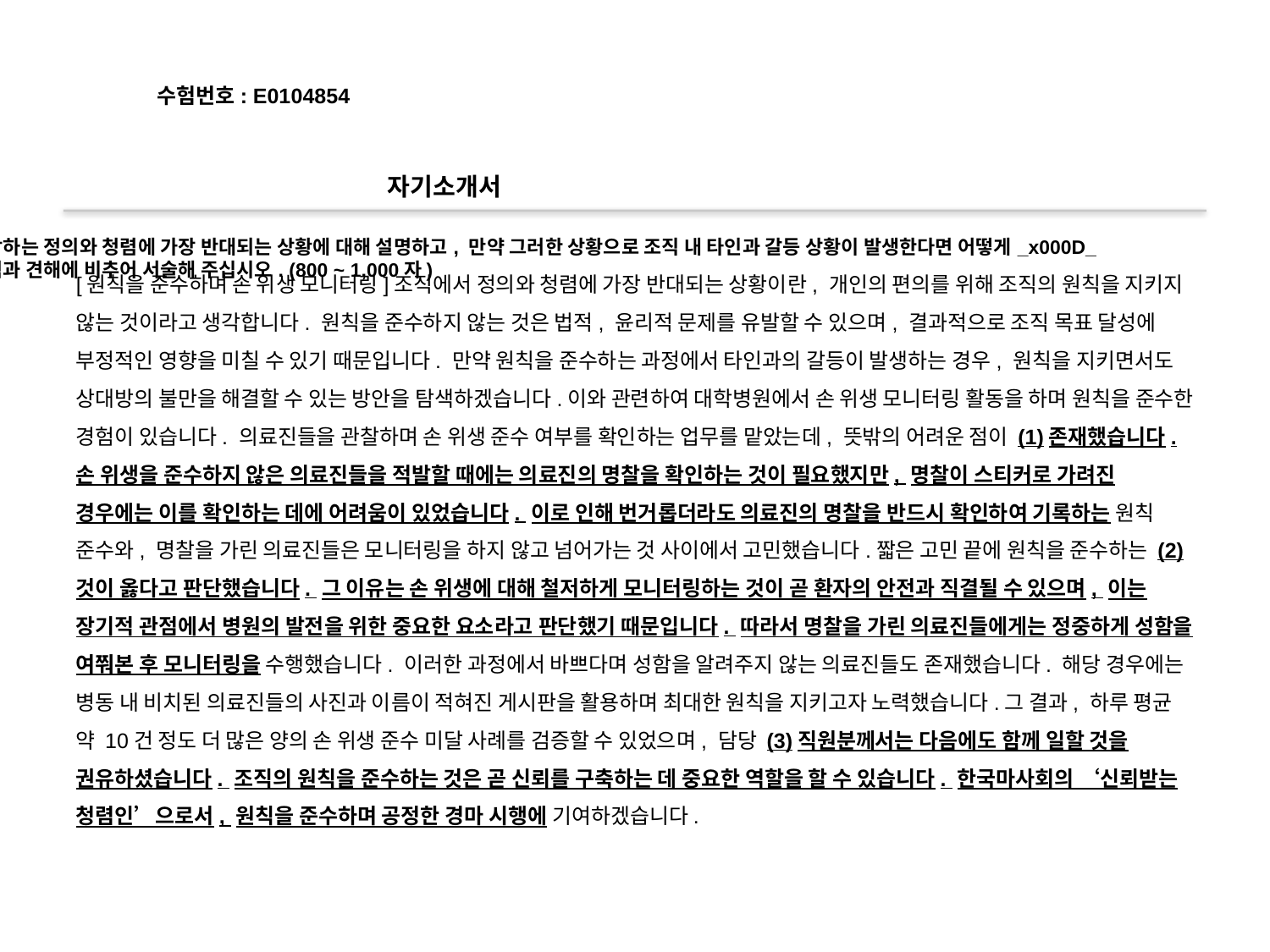

수험번호: E0104854
#

자기소개서

조직 생활에서 본인이 생각하는 정의와 청렴에 가장 반대되는 상황에 대해 설명하고, 만약 그러한 상황으로 조직 내 타인과 갈등 상황이 발생한다면 어떻게_x000D_
대처할 것인지 본인의 경험과 견해에 비추어 서술해 주십시오. (800 ~ 1,000자)

[원칙을 준수하며 손 위생 모니터링]조직에서 정의와 청렴에 가장 반대되는 상황이란, 개인의 편의를 위해 조직의 원칙을 지키지 않는 것이라고 생각합니다. 원칙을 준수하지 않는 것은 법적, 윤리적 문제를 유발할 수 있으며, 결과적으로 조직 목표 달성에 부정적인 영향을 미칠 수 있기 때문입니다. 만약 원칙을 준수하는 과정에서 타인과의 갈등이 발생하는 경우, 원칙을 지키면서도 상대방의 불만을 해결할 수 있는 방안을 탐색하겠습니다.이와 관련하여 대학병원에서 손 위생 모니터링 활동을 하며 원칙을 준수한 경험이 있습니다. 의료진들을 관찰하며 손 위생 준수 여부를 확인하는 업무를 맡았는데, 뜻밖의 어려운 점이 (1)존재했습니다. 손 위생을 준수하지 않은 의료진들을 적발할 때에는 의료진의 명찰을 확인하는 것이 필요했지만, 명찰이 스티커로 가려진 경우에는 이를 확인하는 데에 어려움이 있었습니다. 이로 인해 번거롭더라도 의료진의 명찰을 반드시 확인하여 기록하는 원칙 준수와, 명찰을 가린 의료진들은 모니터링을 하지 않고 넘어가는 것 사이에서 고민했습니다.짧은 고민 끝에 원칙을 준수하는 (2)것이 옳다고 판단했습니다. 그 이유는 손 위생에 대해 철저하게 모니터링하는 것이 곧 환자의 안전과 직결될 수 있으며, 이는 장기적 관점에서 병원의 발전을 위한 중요한 요소라고 판단했기 때문입니다. 따라서 명찰을 가린 의료진들에게는 정중하게 성함을 여쭤본 후 모니터링을 수행했습니다. 이러한 과정에서 바쁘다며 성함을 알려주지 않는 의료진들도 존재했습니다. 해당 경우에는 병동 내 비치된 의료진들의 사진과 이름이 적혀진 게시판을 활용하며 최대한 원칙을 지키고자 노력했습니다.그 결과, 하루 평균 약 10건 정도 더 많은 양의 손 위생 준수 미달 사례를 검증할 수 있었으며, 담당 (3)직원분께서는 다음에도 함께 일할 것을 권유하셨습니다. 조직의 원칙을 준수하는 것은 곧 신뢰를 구축하는 데 중요한 역할을 할 수 있습니다. 한국마사회의 ‘신뢰받는 청렴인’으로서, 원칙을 준수하며 공정한 경마 시행에 기여하겠습니다.

자기소개서 기반 면접 질문 제안

(1) 손 위생 모니터링 중 명찰 문제가 발생했을 때 어떻게 원칙을 지키며 대처했나요?
(2) 손 위생 모니터링 결과가 병원 발전에 미친 영향은 무엇인가요?
(3) 한국마사회의 ‘신뢰받는 청렴인’으로서 원칙 준수의 중요성을 어떻게 실현할 계획인가요?